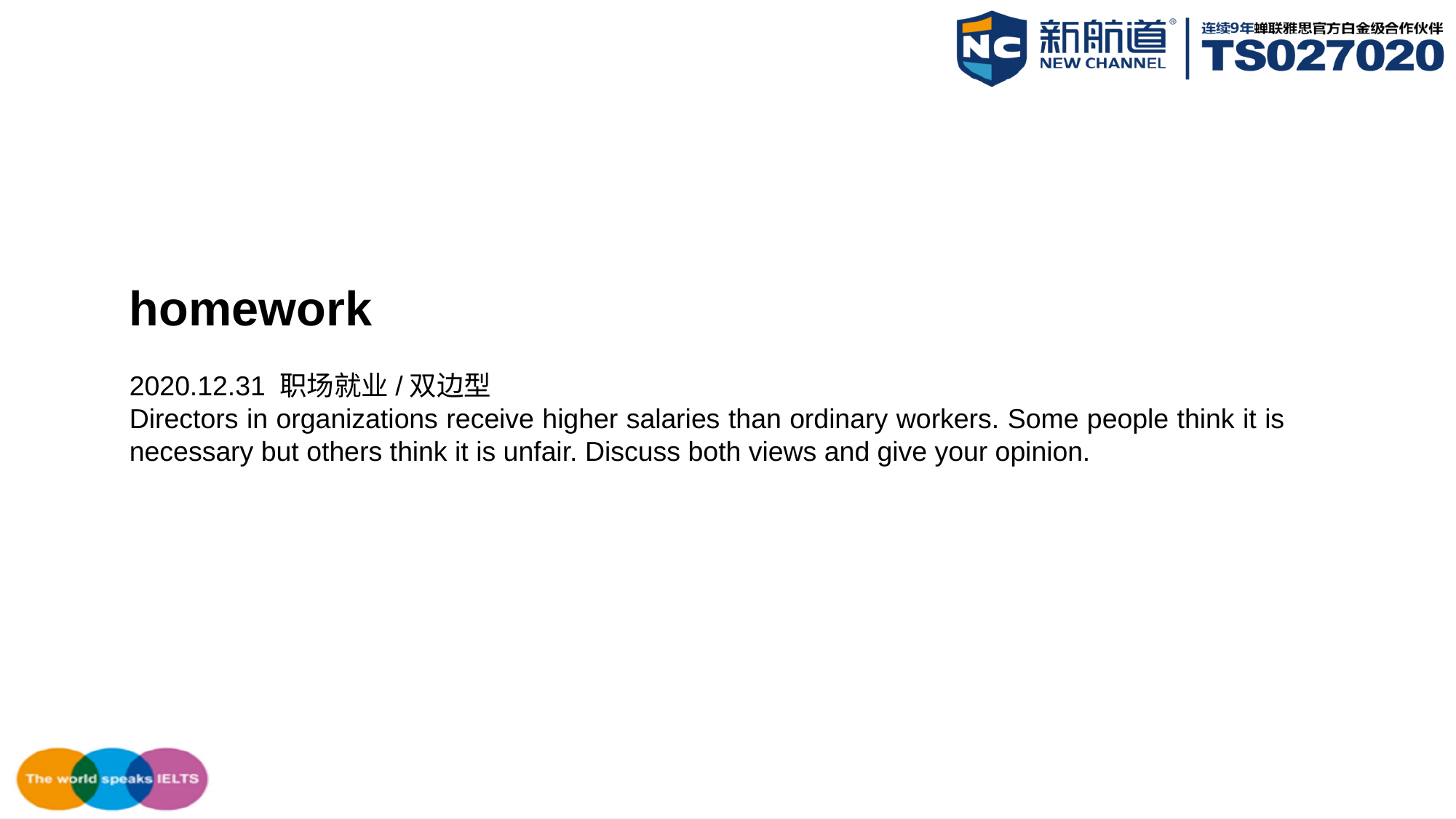

homework

2020.12.31 职场就业/双边型
Directors in organizations receive higher salaries than ordinary workers. Some people think it is necessary but others think it is unfair. Discuss both views and give your opinion.